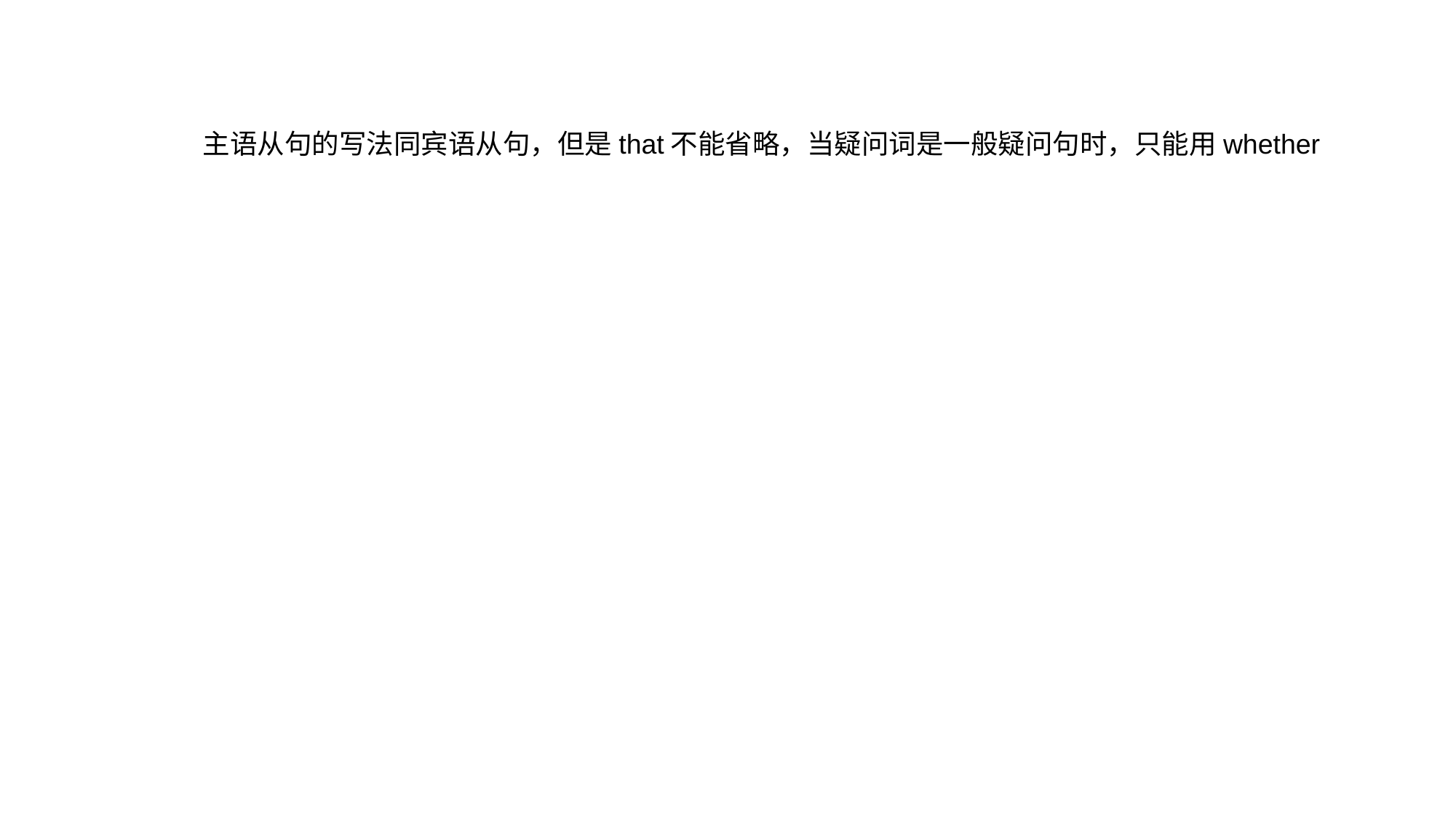

主语从句的写法同宾语从句，但是that不能省略，当疑问词是一般疑问句时，只能用whether